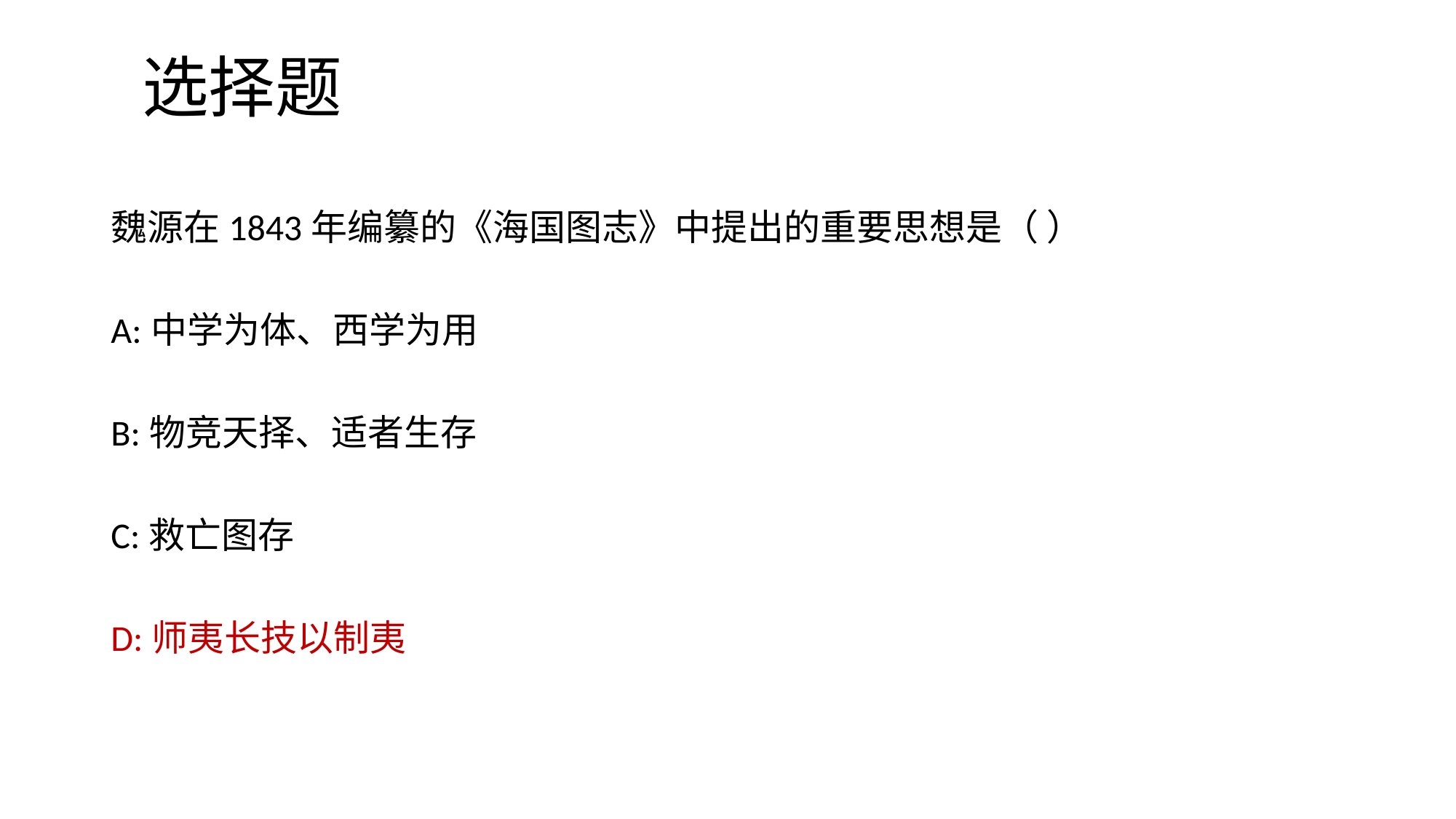

# 选择题
魏源在1843年编纂的《海国图志》中提出的重要思想是（ ）
A:中学为体、西学为用
B:物竞天择、适者生存
C:救亡图存
D:师夷长技以制夷